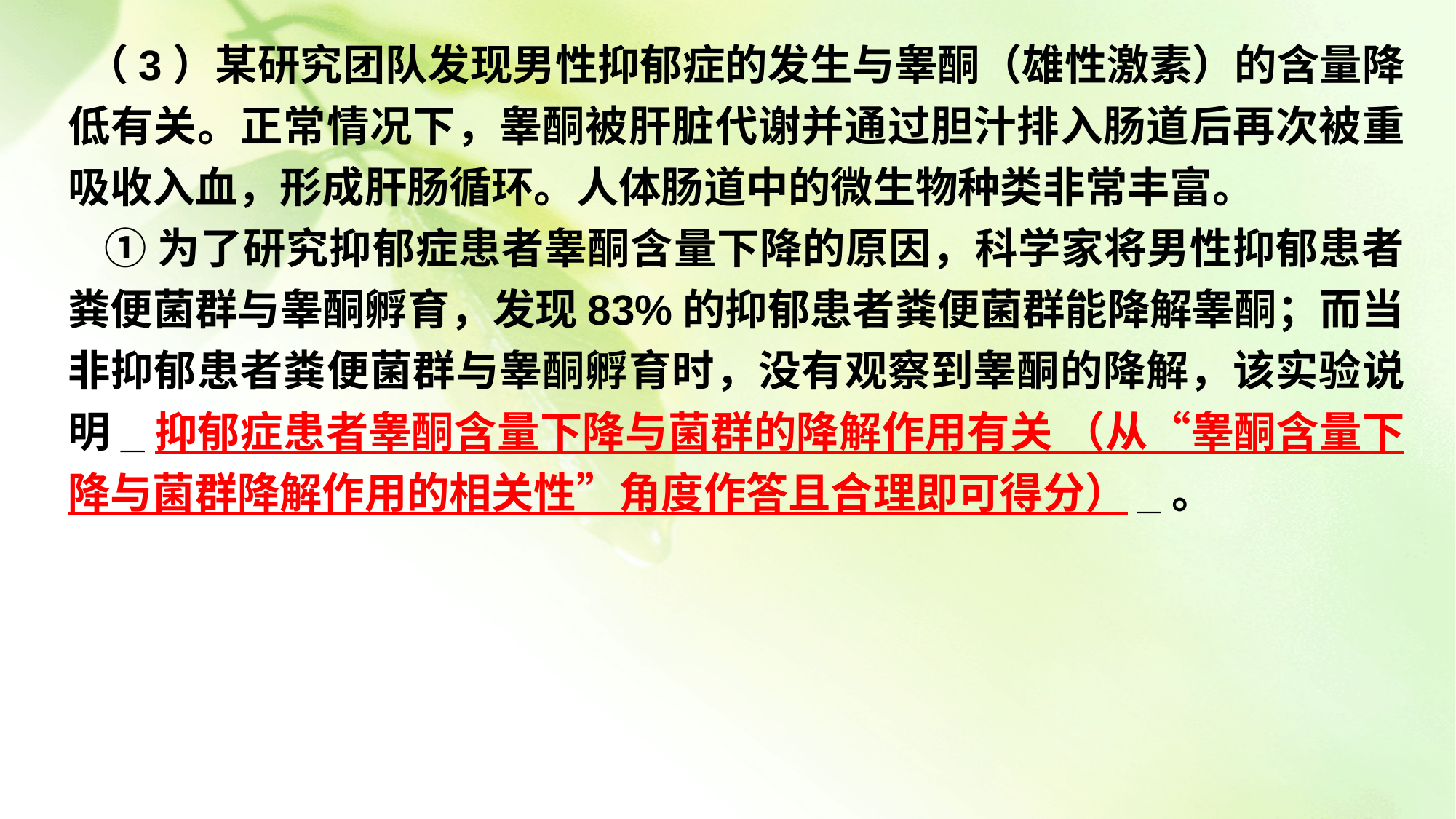

（3）某研究团队发现男性抑郁症的发生与睾酮（雄性激素）的含量降低有关。正常情况下，睾酮被肝脏代谢并通过胆汁排入肠道后再次被重吸收入血，形成肝肠循环。人体肠道中的微生物种类非常丰富。
①为了研究抑郁症患者睾酮含量下降的原因，科学家将男性抑郁患者粪便菌群与睾酮孵育，发现83%的抑郁患者粪便菌群能降解睾酮；而当非抑郁患者粪便菌群与睾酮孵育时，没有观察到睾酮的降解，该实验说明_抑郁症患者睾酮含量下降与菌群的降解作用有关 （从“睾酮含量下降与菌群降解作用的相关性”角度作答且合理即可得分）_。